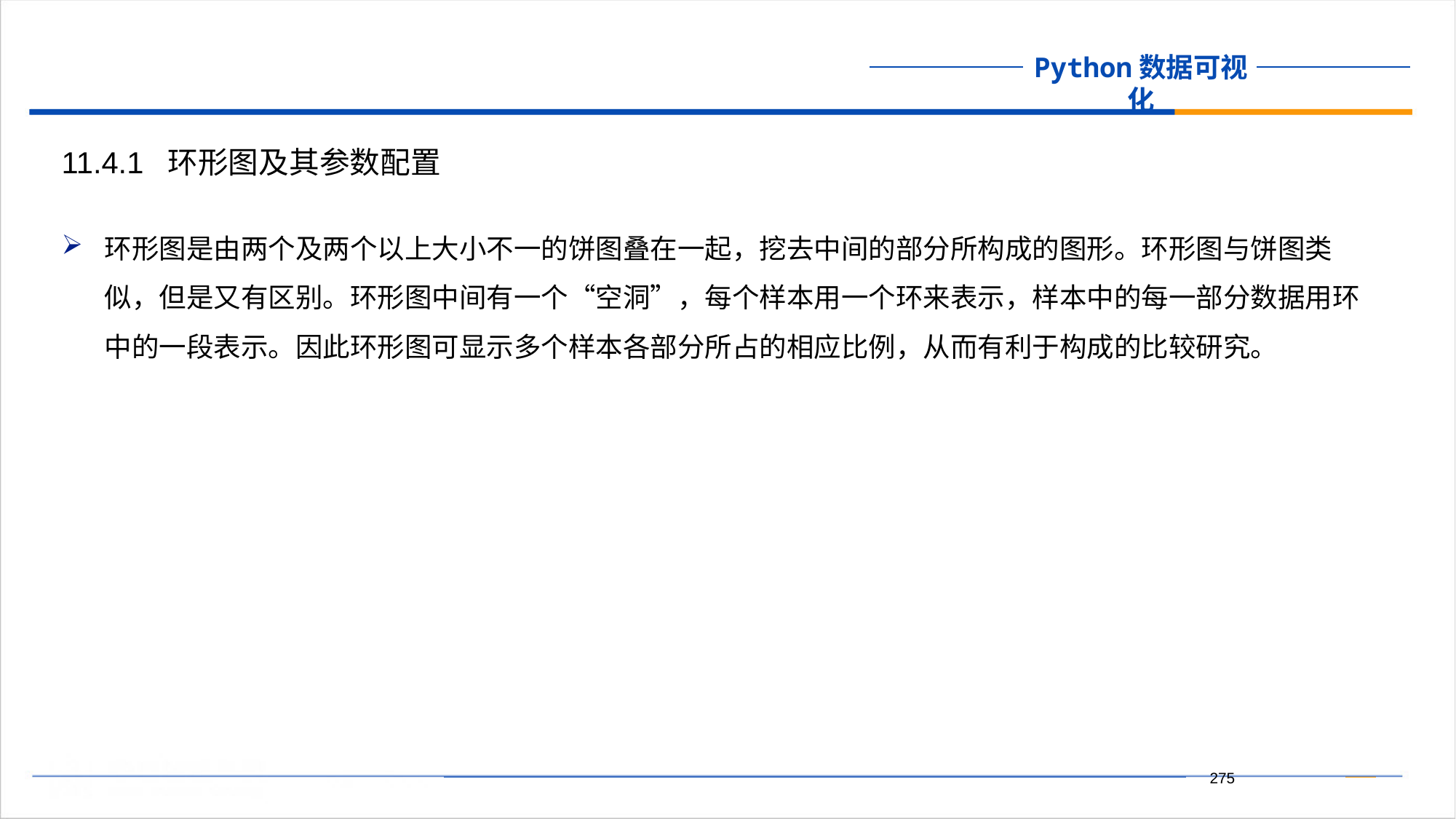

11.4.1  环形图及其参数配置
环形图是由两个及两个以上大小不一的饼图叠在一起，挖去中间的部分所构成的图形。环形图与饼图类似，但是又有区别。环形图中间有一个“空洞”，每个样本用一个环来表示，样本中的每一部分数据用环中的一段表示。因此环形图可显示多个样本各部分所占的相应比例，从而有利于构成的比较研究。